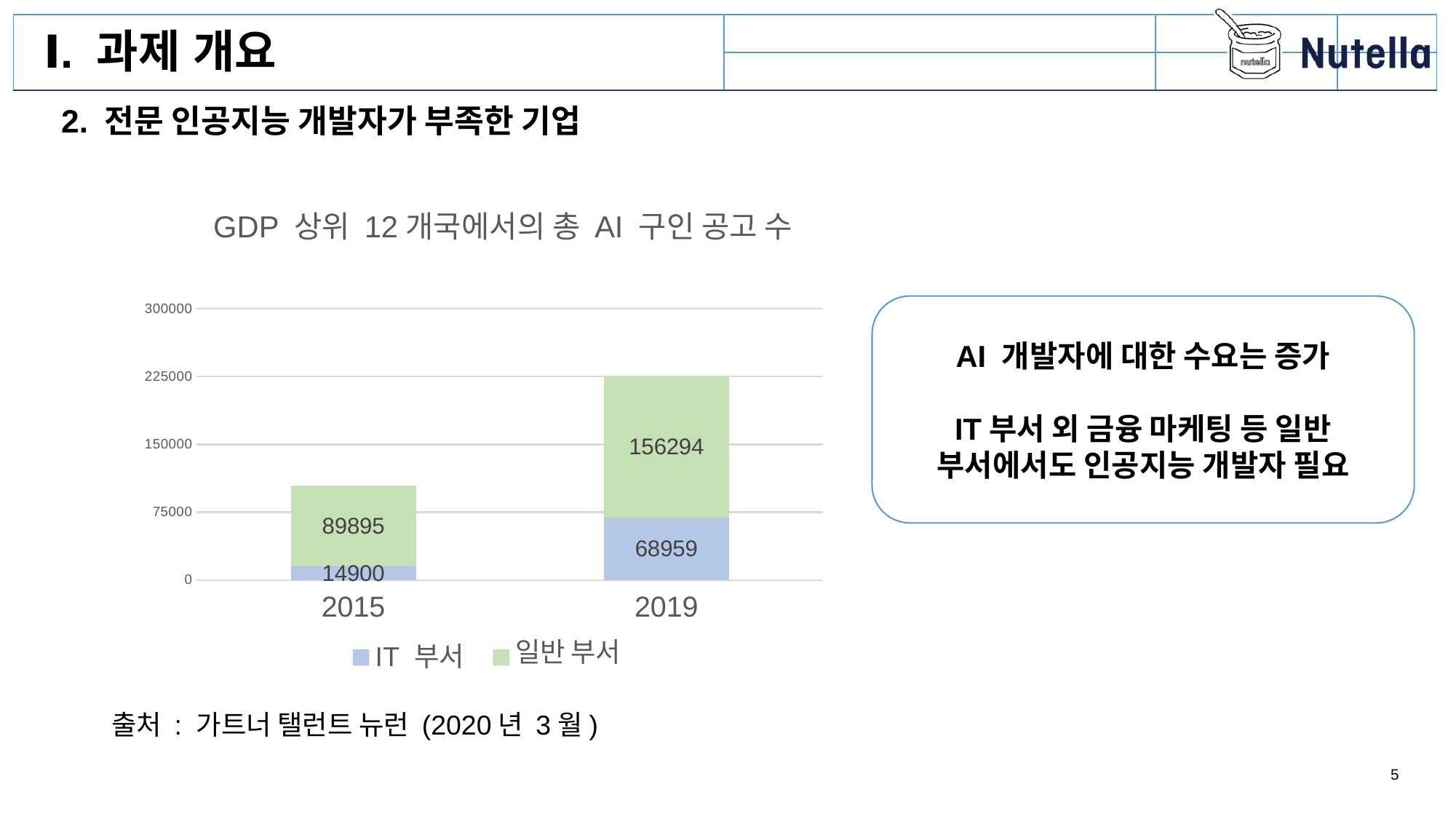

Ⅰ. 과제 개요
2. 전문 인공지능 개발자가 부족한 기업
GDP 상위 12개국에서의 총 AI 구인 공고 수

### Chart

| Category | IT 부서 | 일반 부서 |
|---|---|---|
| 2015 | 14900.0 | 89895.0 |
| 2019 | 68959.0 | 156294.0 |
AI 개발자에 대한 수요는 증가

IT부서 외 금융 마케팅 등 일반 부서에서도 인공지능 개발자 필요
출처 : 가트너 탤런트 뉴런 (2020년 3월)
5